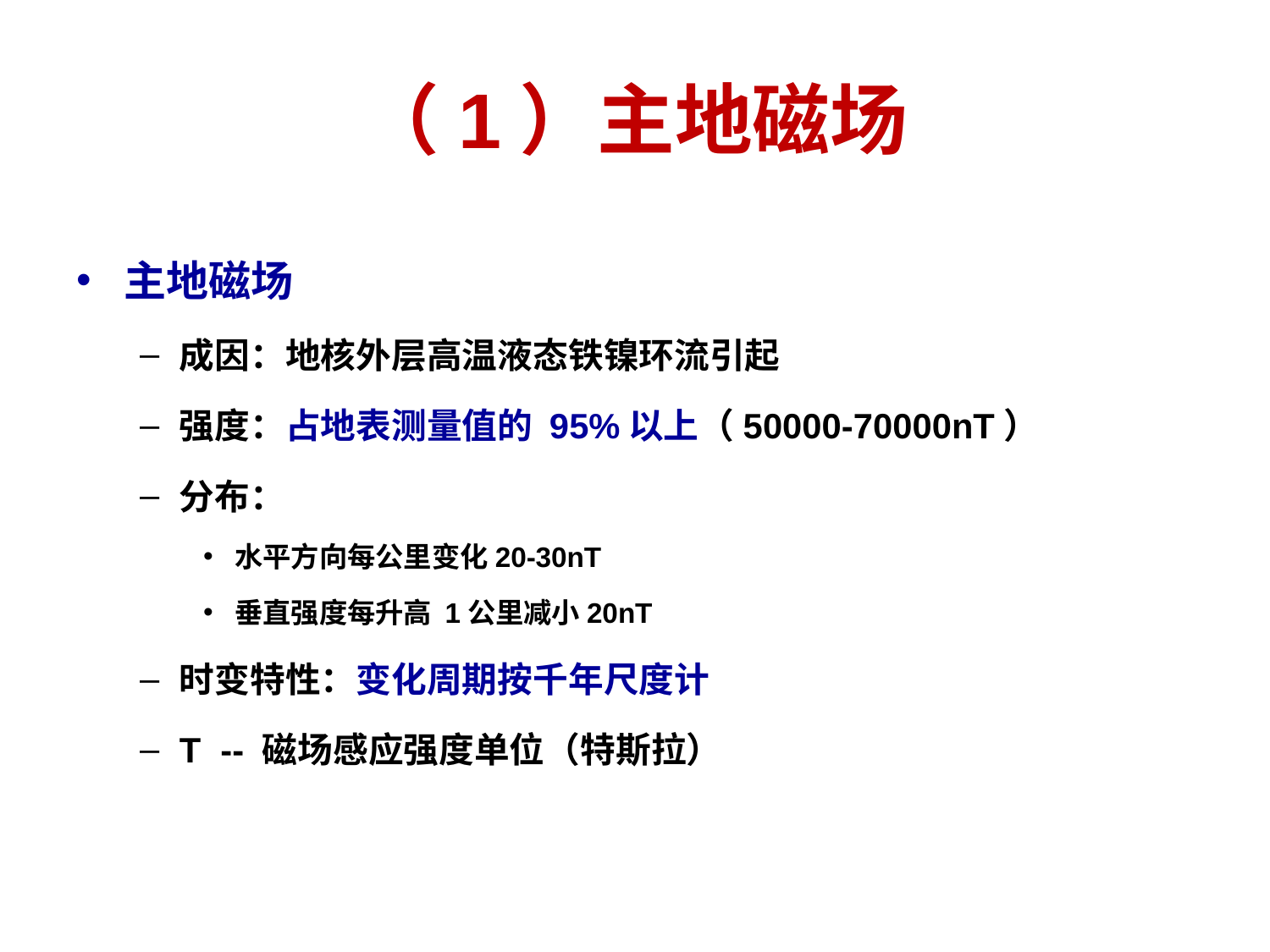

# （1）主地磁场
主地磁场
成因：地核外层高温液态铁镍环流引起
强度：占地表测量值的 95%以上（50000-70000nT）
分布：
水平方向每公里变化20-30nT
垂直强度每升高 1公里减小20nT
时变特性：变化周期按千年尺度计
T  -- 磁场感应强度单位（特斯拉）